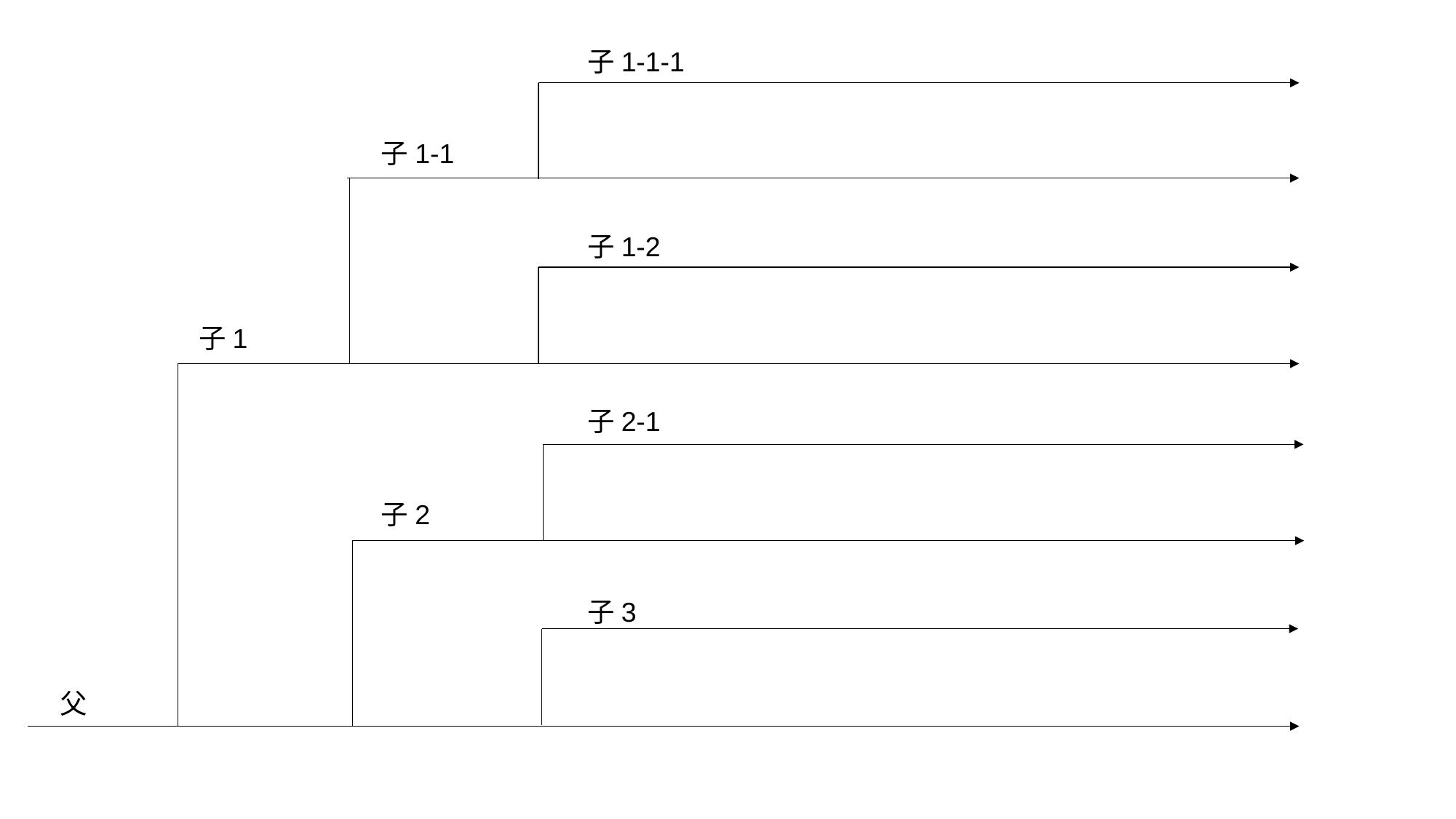

子1-1-1
子1-1
子1-2
子1
子2-1
子2
子3
父